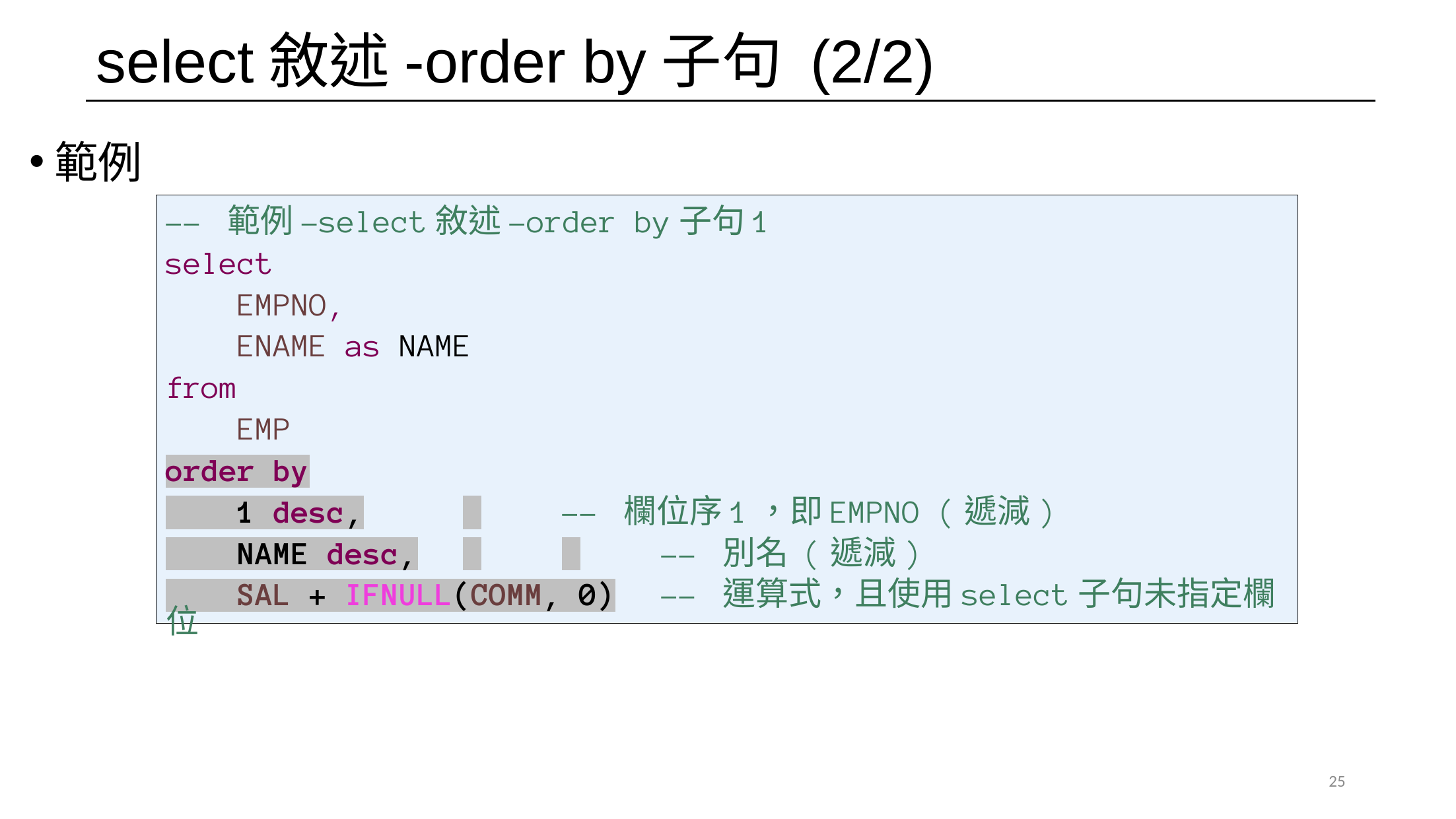

# select敘述-order by子句 (2/2)
範例
-- 範例-select敘述-order by子句1
select
    EMPNO,
    ENAME as NAME
from
    EMP
order by
    1 desc,		 	-- 欄位序1，即EMPNO (遞減)
    NAME desc,	 	 	-- 別名 (遞減)
    SAL + IFNULL(COMM, 0)	-- 運算式，且使用select子句未指定欄位
25